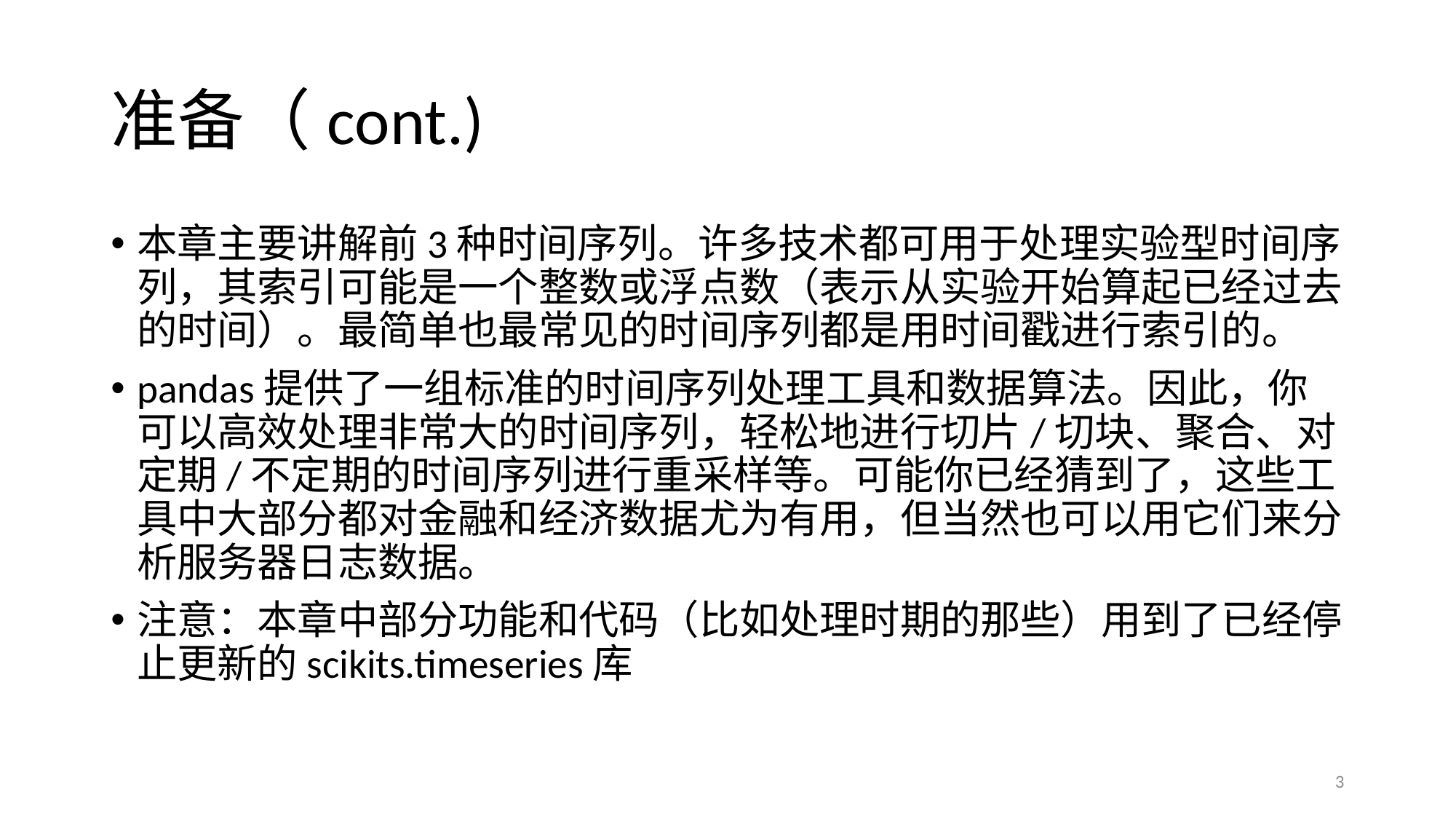

# 准备（cont.)
本章主要讲解前3种时间序列。许多技术都可用于处理实验型时间序列，其索引可能是一个整数或浮点数（表示从实验开始算起已经过去的时间）。最简单也最常见的时间序列都是用时间戳进行索引的。
pandas提供了一组标准的时间序列处理工具和数据算法。因此，你可以高效处理非常大的时间序列，轻松地进行切片/切块、聚合、对定期/不定期的时间序列进行重采样等。可能你已经猜到了，这些工具中大部分都对金融和经济数据尤为有用，但当然也可以用它们来分析服务器日志数据。
注意：本章中部分功能和代码（比如处理时期的那些）用到了已经停止更新的scikits.timeseries库
3